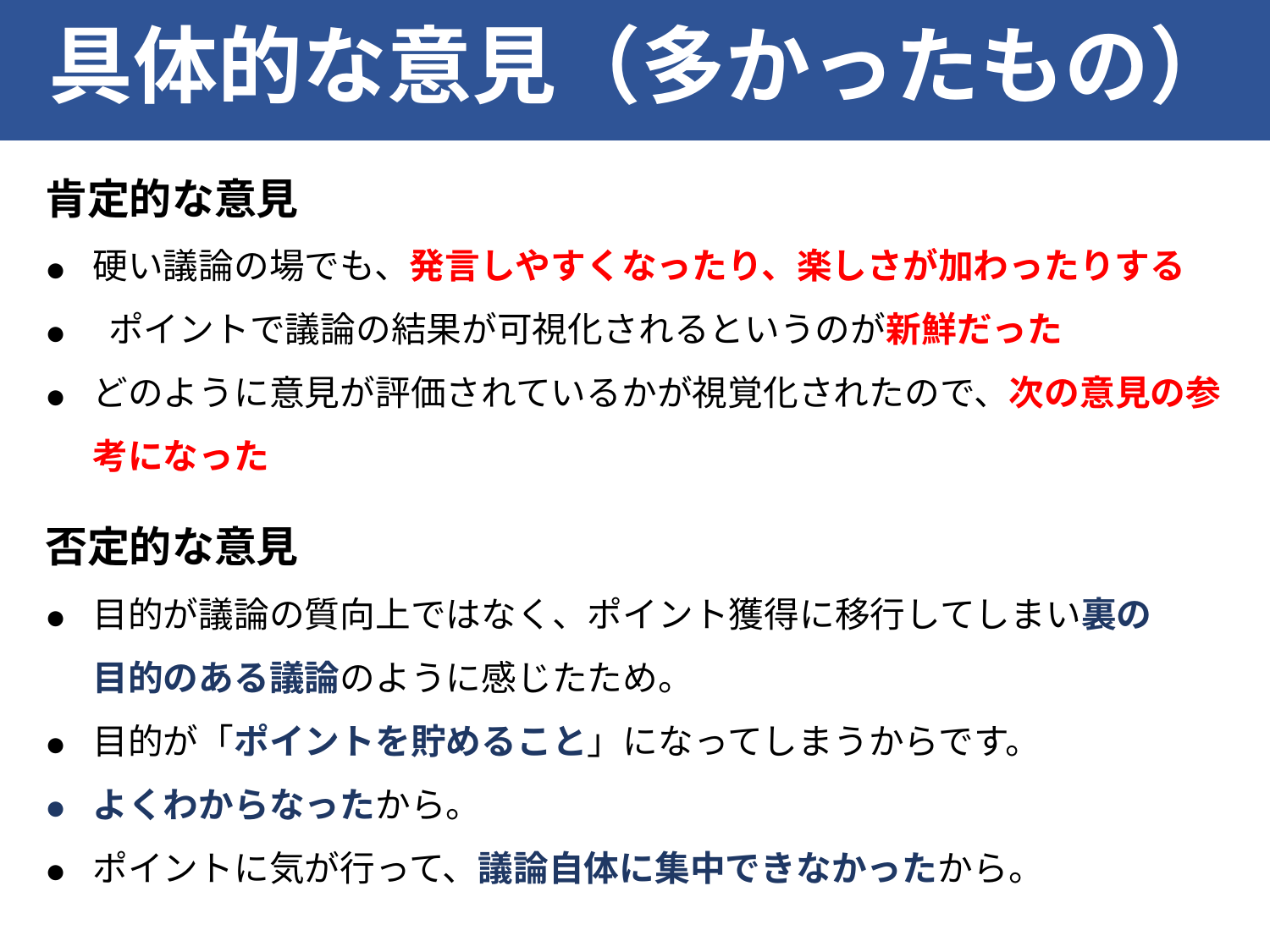

具体的な意見（多かったもの）
肯定的な意見
硬い議論の場でも、発言しやすくなったり、楽しさが加わったりする
ポイントで議論の結果が可視化されるというのが新鮮だった
どのように意見が評価されているかが視覚化されたので、次の意見の参考になった
否定的な意見
目的が議論の質向上ではなく、ポイント獲得に移行してしまい裏の目的のある議論のように感じたため。
目的が「ポイントを貯めること」になってしまうからです。
よくわからなったから。
ポイントに気が行って、議論自体に集中できなかったから。
自分が思うこと。
単純にDERCシステムの評価をするために、「新鮮だった」、「システムについてよくわからなかったということをなくしたい」つまり、もう少し回数を重ねて、議論について慣れた状態、また、戦略を考えられる状態でやりたい。